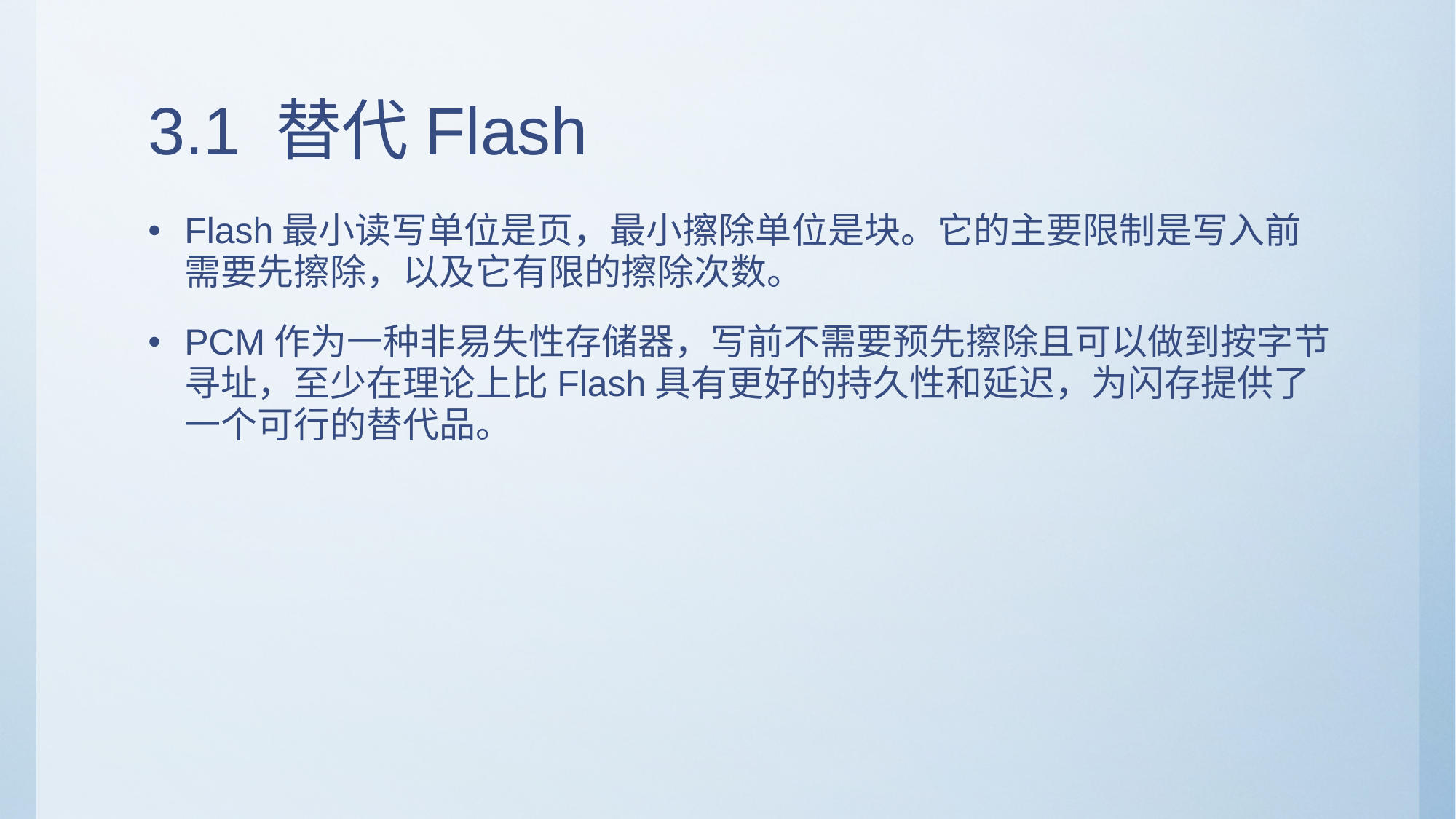

# 3.1 替代Flash
Flash最小读写单位是页，最小擦除单位是块。它的主要限制是写入前需要先擦除，以及它有限的擦除次数。
PCM作为一种非易失性存储器，写前不需要预先擦除且可以做到按字节寻址，至少在理论上比Flash具有更好的持久性和延迟，为闪存提供了一个可行的替代品。